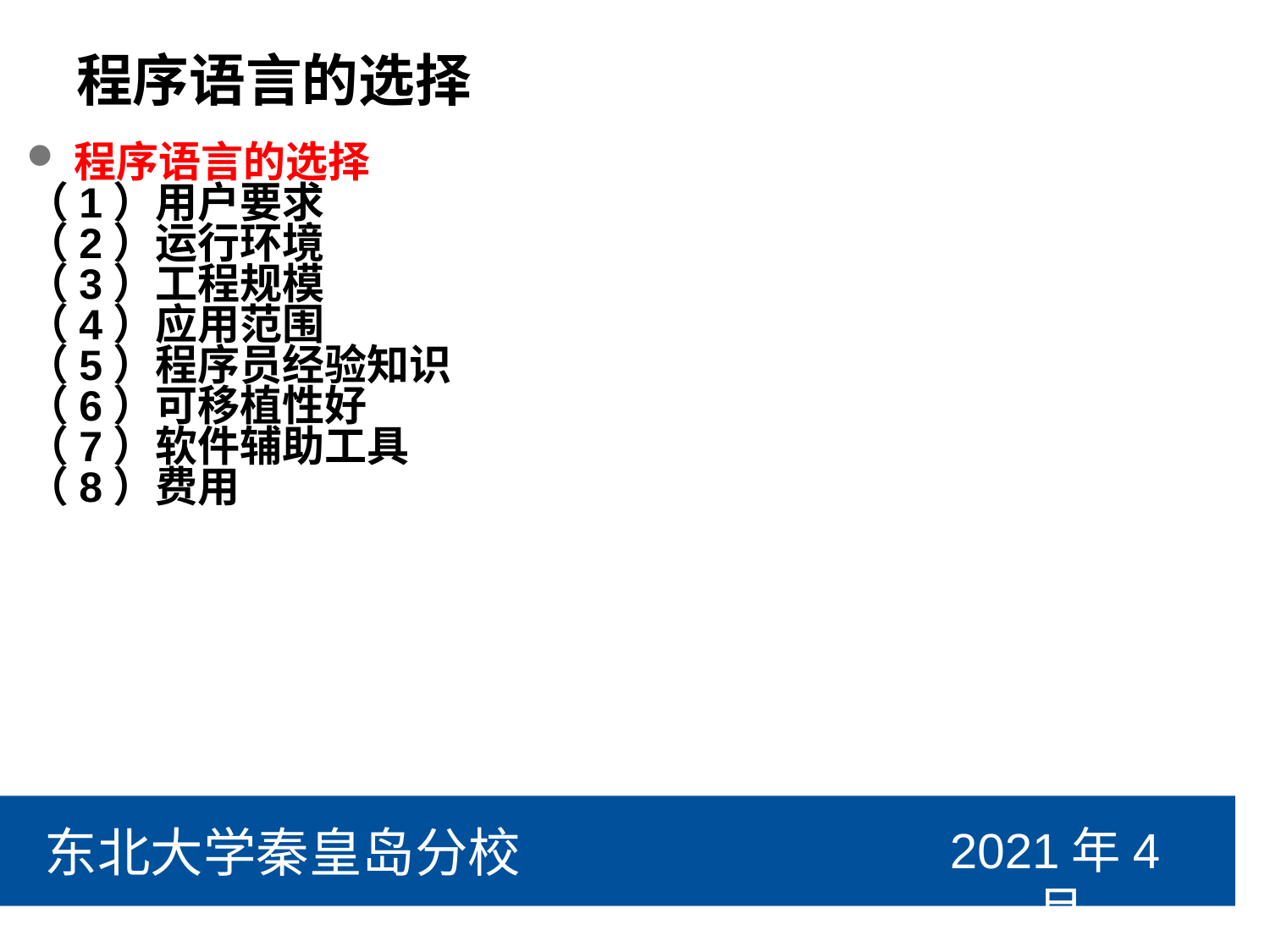

# 程序语言的选择
程序语言的选择
（1）用户要求
（2）运行环境
（3）工程规模
（4）应用范围
（5）程序员经验知识
（6）可移植性好
（7）软件辅助工具
（8）费用